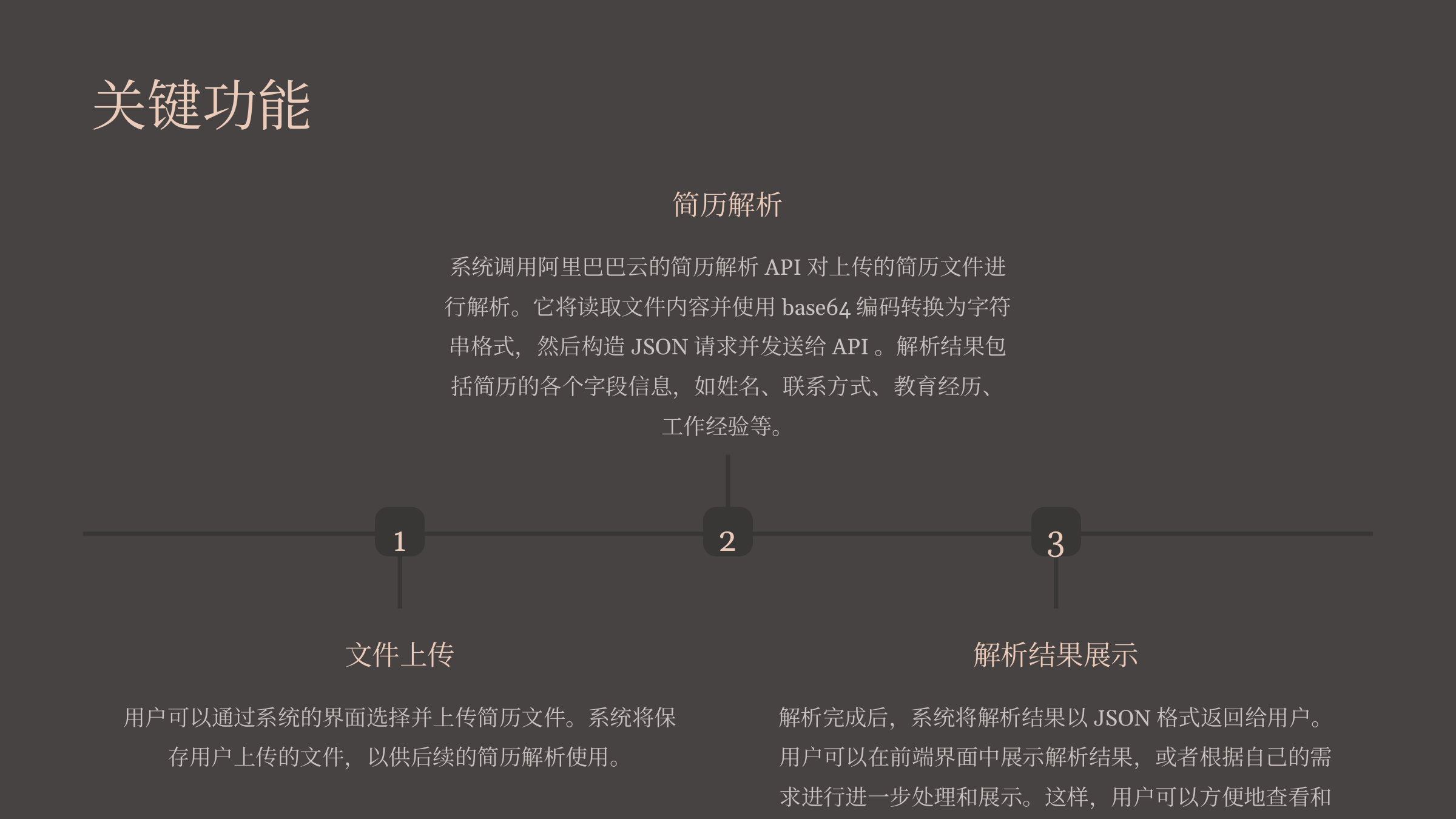

关键功能
简历解析
系统调用阿里巴巴云的简历解析API对上传的简历文件进行解析。它将读取文件内容并使用base64编码转换为字符串格式，然后构造JSON请求并发送给API。解析结果包括简历的各个字段信息，如姓名、联系方式、教育经历、工作经验等。

1
2
3

文件上传
解析结果展示
用户可以通过系统的界面选择并上传简历文件。系统将保存用户上传的文件，以供后续的简历解析使用。
解析完成后，系统将解析结果以JSON格式返回给用户。用户可以在前端界面中展示解析结果，或者根据自己的需求进行进一步处理和展示。这样，用户可以方便地查看和利用解析出的简历信息，例如将其存储到数据库或与其他系统集成。